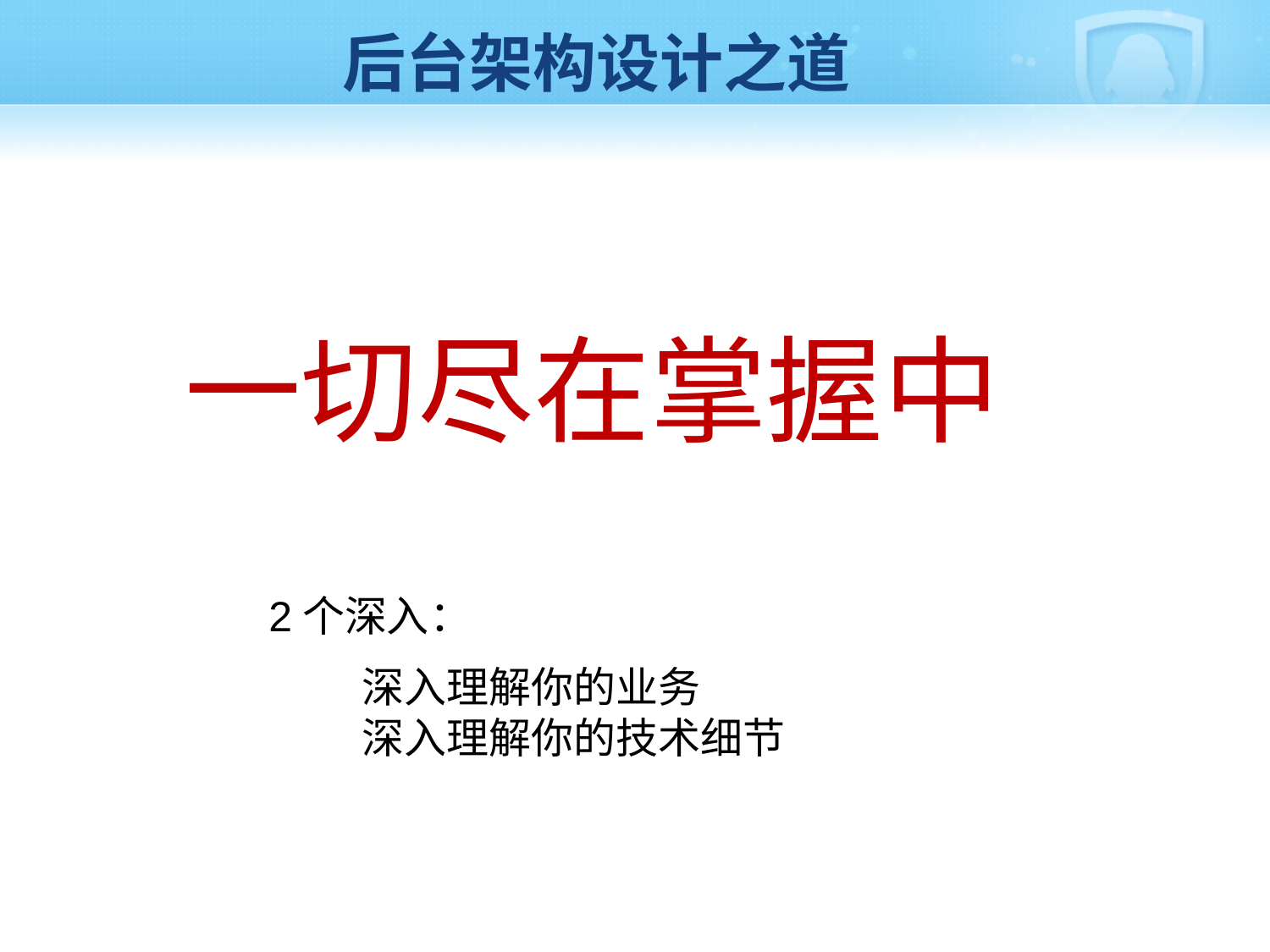

# 后台架构设计之道
一切尽在掌握中
2个深入：
深入理解你的业务
深入理解你的技术细节